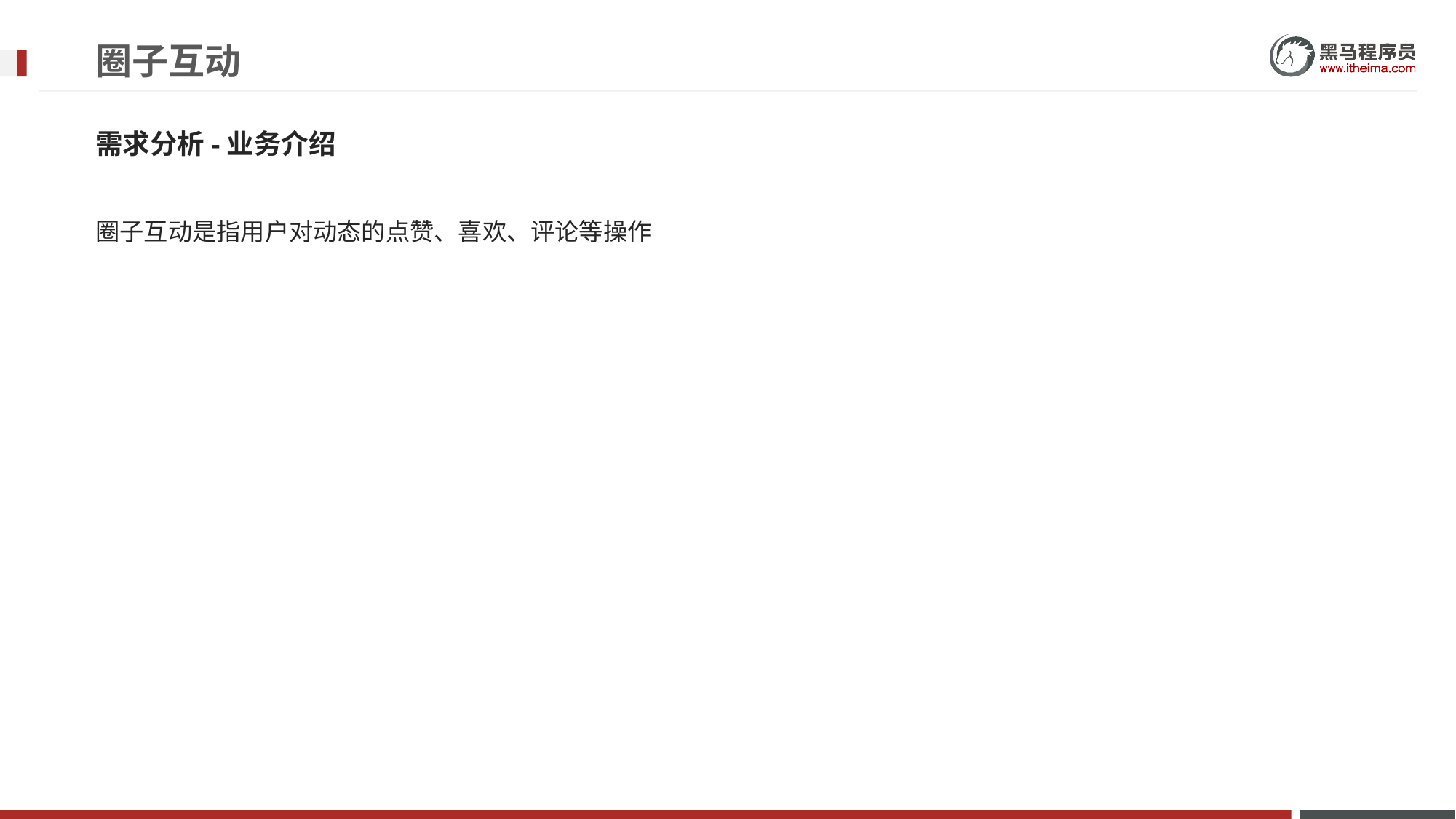

# 圈子互动
需求分析-业务介绍
圈子互动是指用户对动态的点赞、喜欢、评论等操作